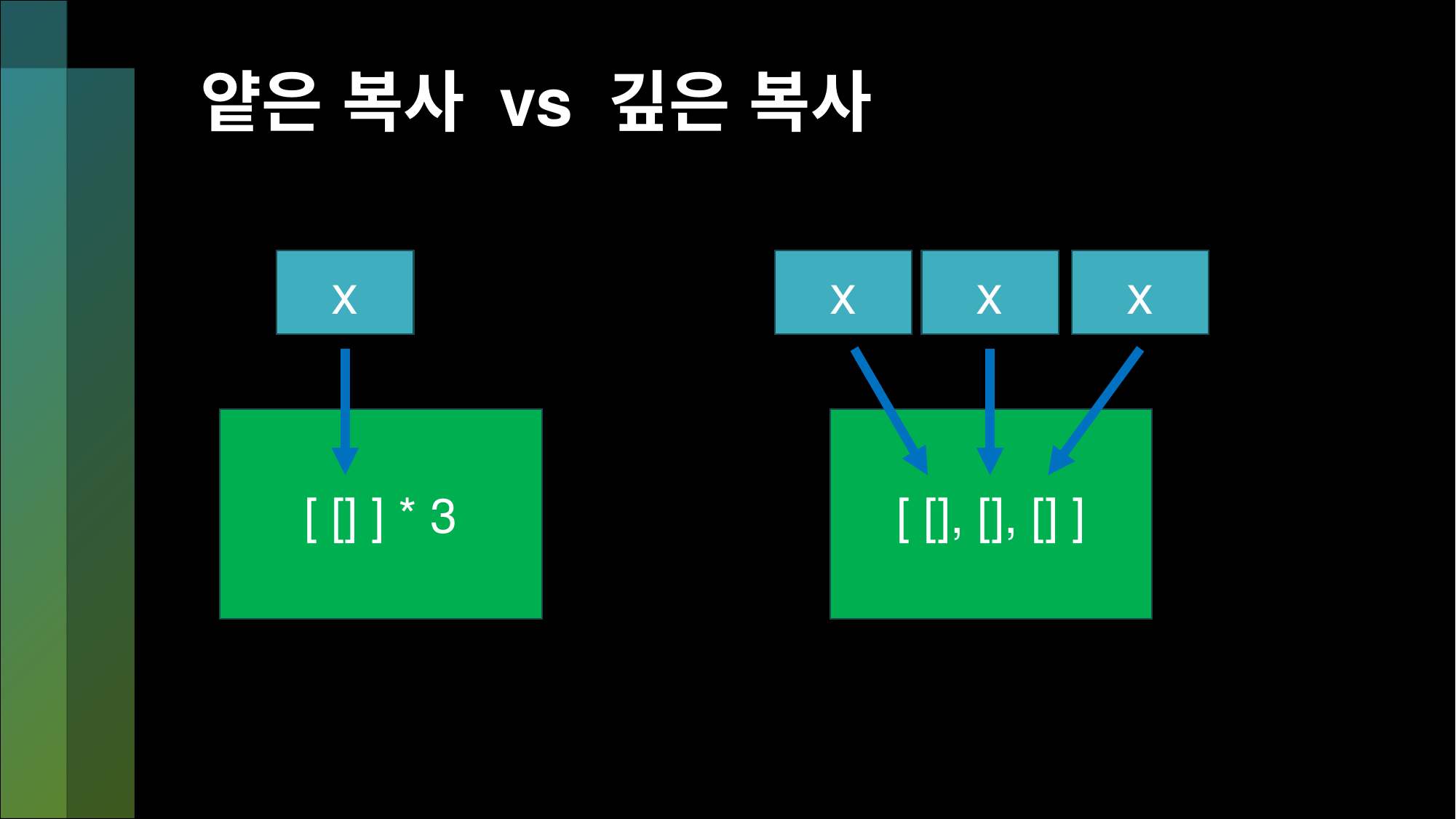

# 얕은 복사 vs 깊은 복사
x
x
x
x
[ [] ] * 3
[ [], [], [] ]